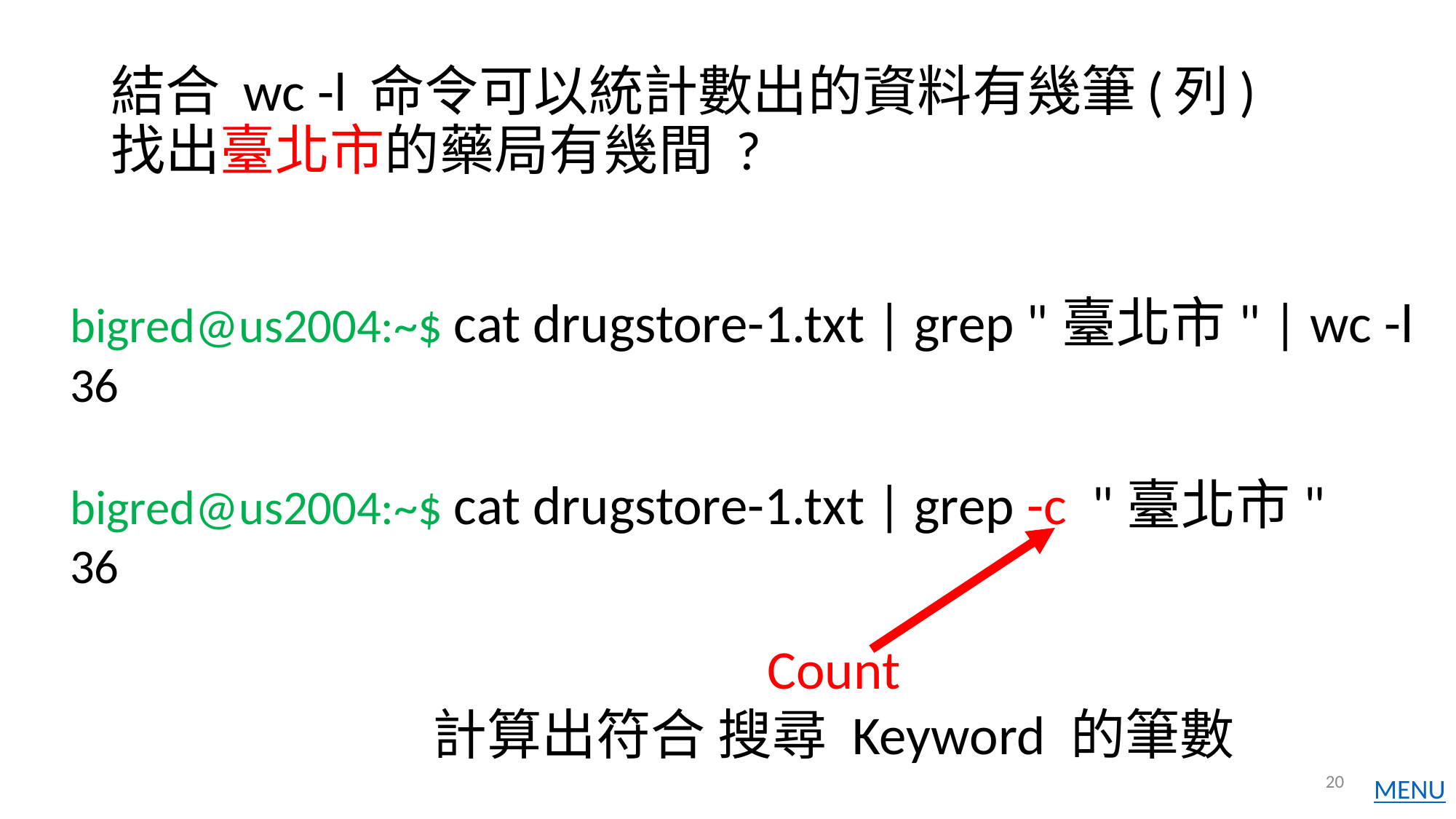

# 結合 wc -l 命令可以統計數出的資料有幾筆(列) 找出臺北市的藥局有幾間 ?
bigred@us2004:~$ cat drugstore-1.txt | grep "臺北市" | wc -l
36

bigred@us2004:~$ cat drugstore-1.txt | grep -c  "臺北市"
36

Count
計算出符合 搜尋 Keyword 的筆數
20